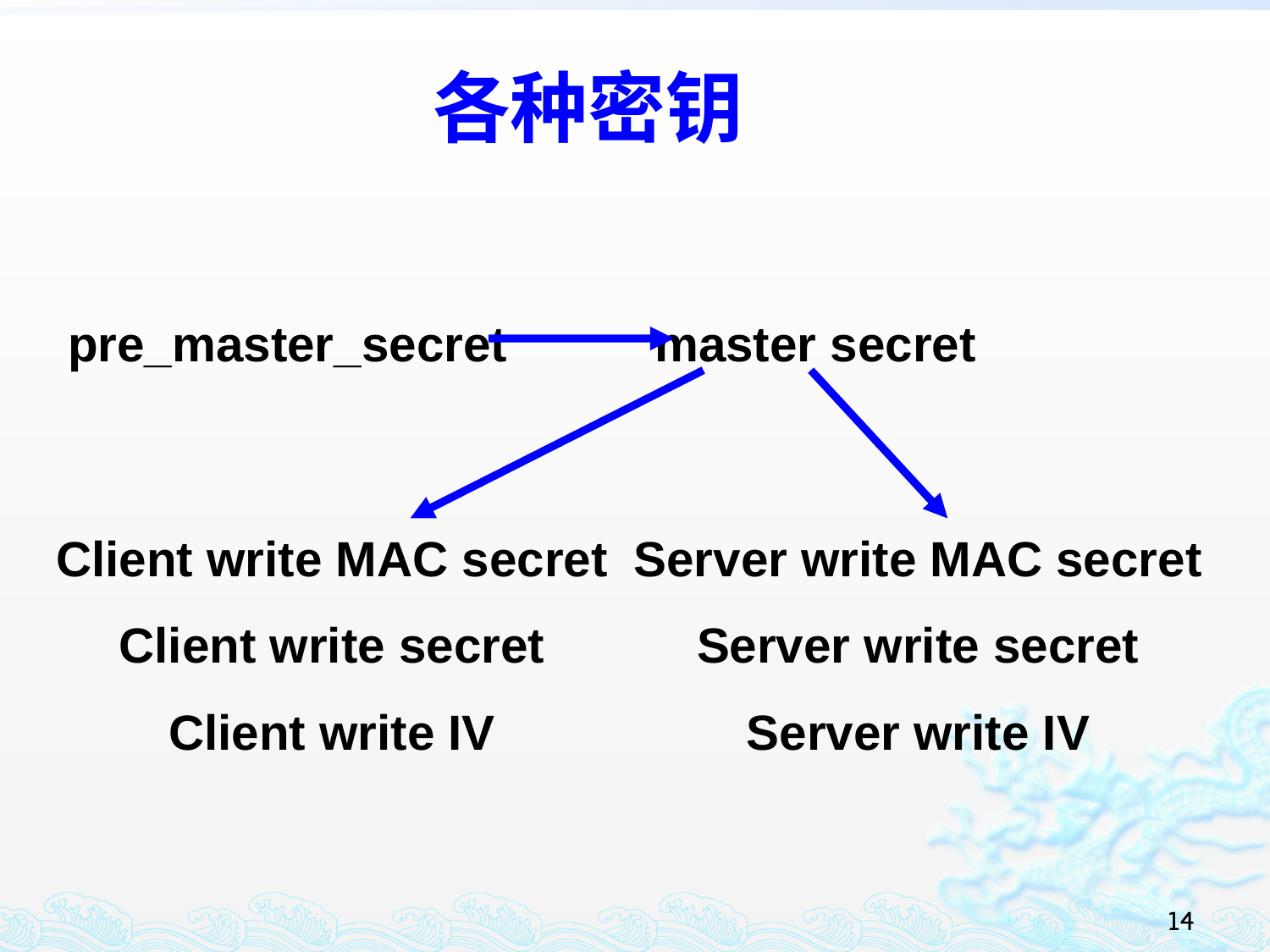

各种密钥
pre_master_secret
master secret

Client write MAC secret
Client write secret
Client write IV

Server write MAC secret
Server write secret
Server write IV
14